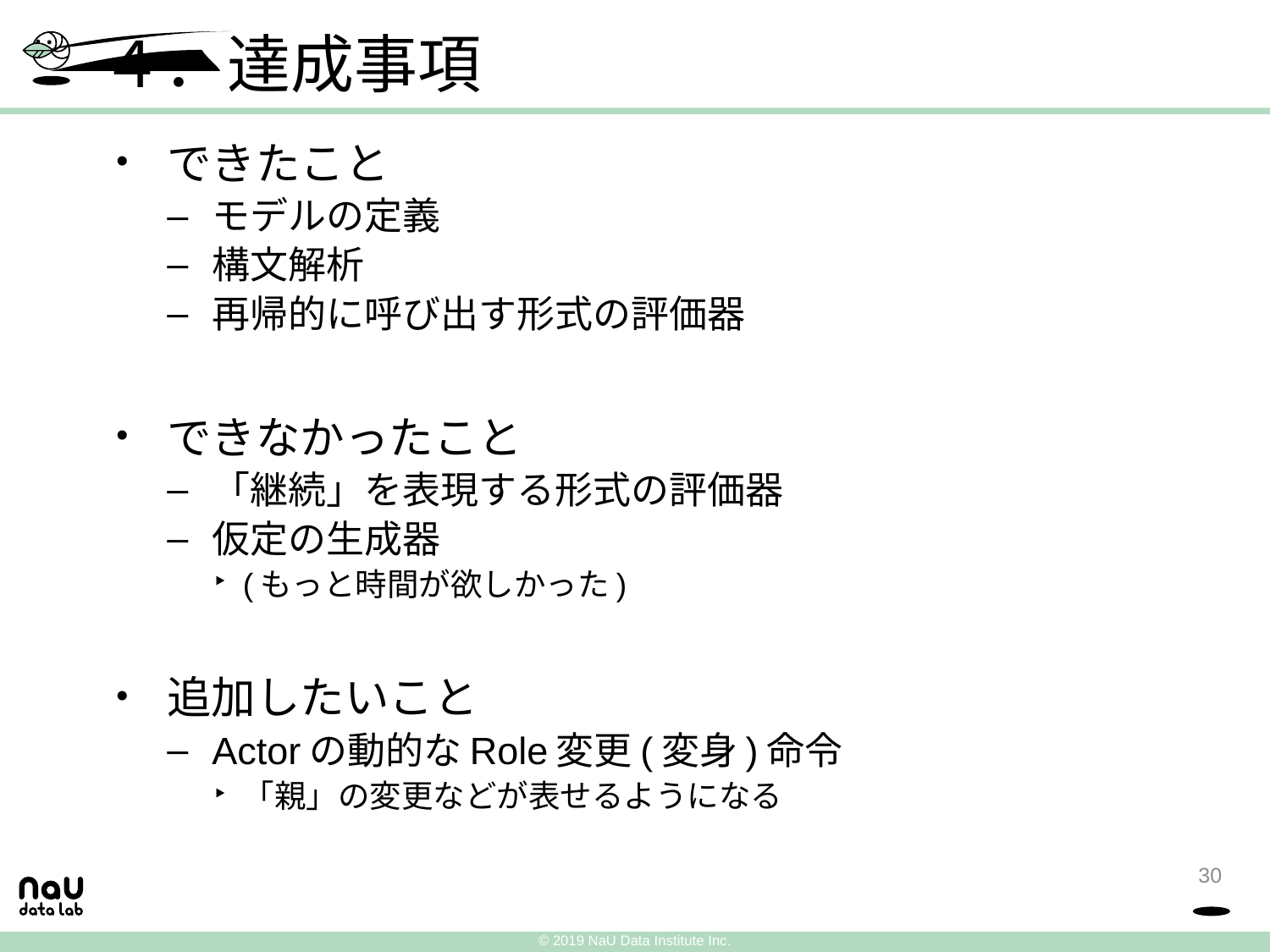

# ４．達成事項
できたこと
モデルの定義
構文解析
再帰的に呼び出す形式の評価器

できなかったこと
「継続」を表現する形式の評価器
仮定の生成器
(もっと時間が欲しかった)

追加したいこと
Actorの動的なRole変更(変身)命令
「親」の変更などが表せるようになる
30